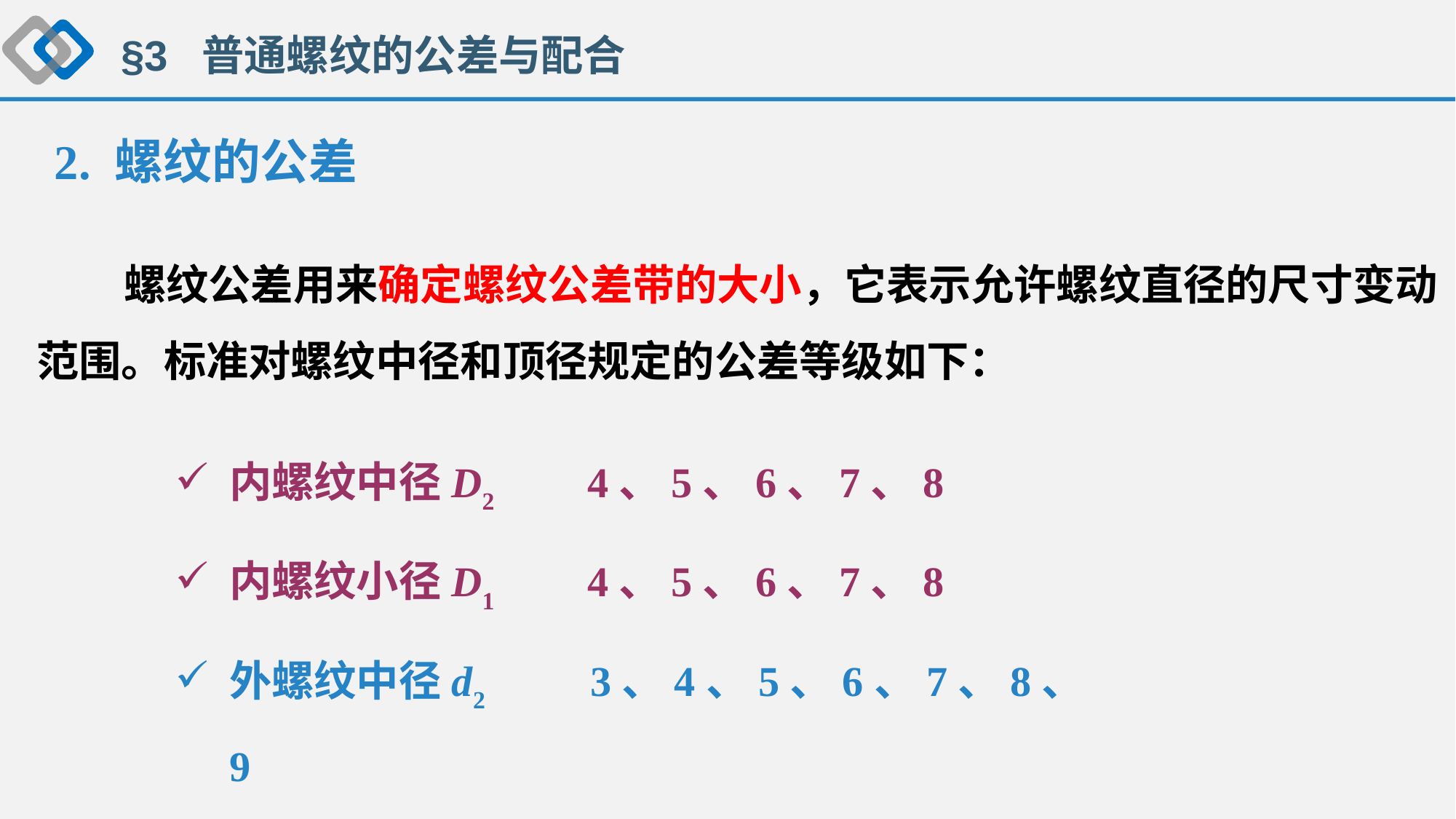

§3  普通螺纹的公差与配合
2. 螺纹的公差
        螺纹公差用来确定螺纹公差带的大小，它表示允许螺纹直径的尺寸变动范围。标准对螺纹中径和顶径规定的公差等级如下：
内螺纹中径D2               4、5、6、7、8
内螺纹小径D1               4、5、6、7、8
外螺纹中径d2                 3、4、5、6、7、8、9
外螺纹大径d                   4、6、8